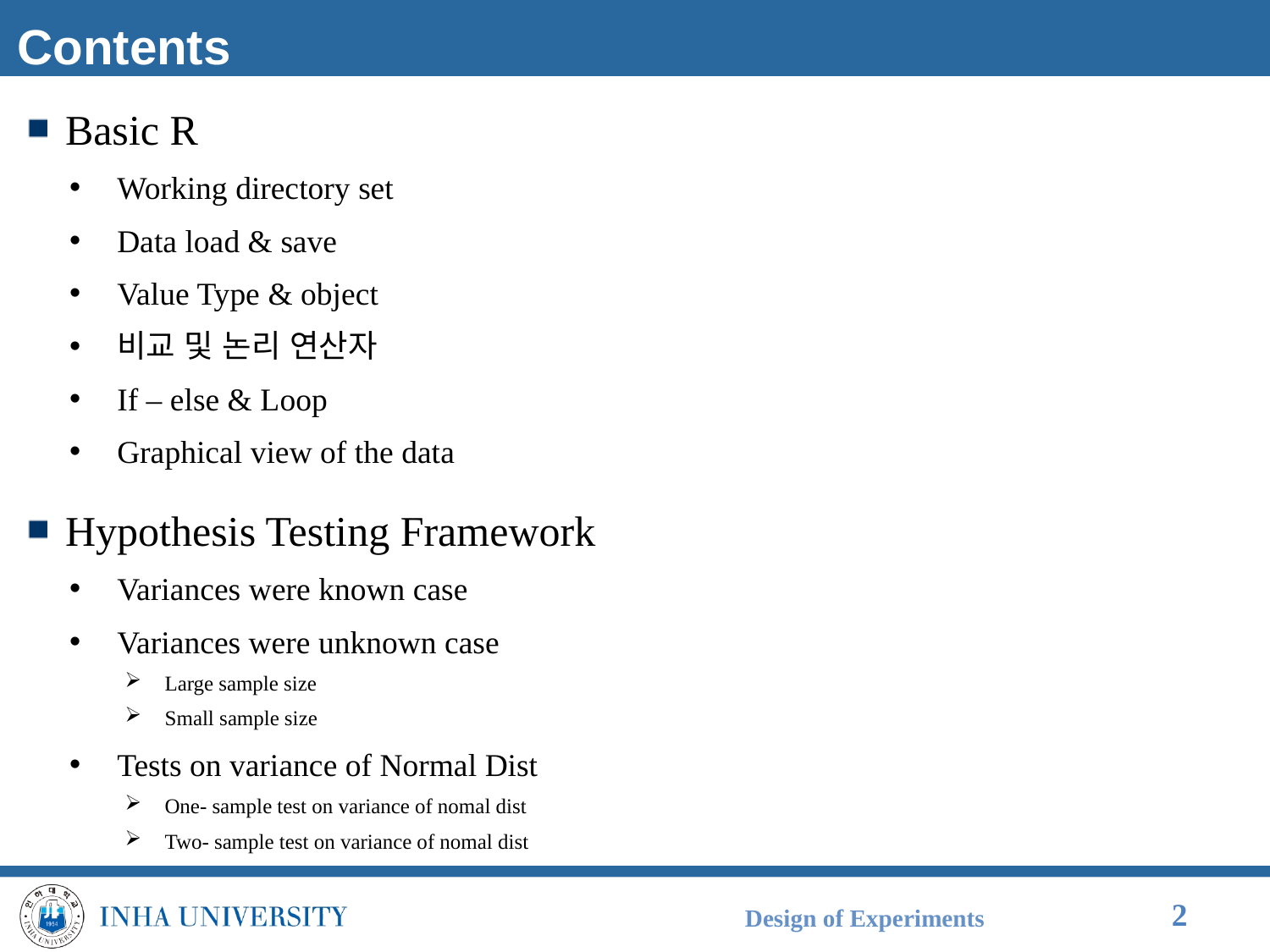

# Contents
Basic R
Working directory set
Data load & save
Value Type & object
비교 및 논리 연산자
If – else & Loop
Graphical view of the data
Hypothesis Testing Framework
Variances were known case
Variances were unknown case
Large sample size
Small sample size
Tests on variance of Normal Dist
One- sample test on variance of nomal dist
Two- sample test on variance of nomal dist

Design of Experiments